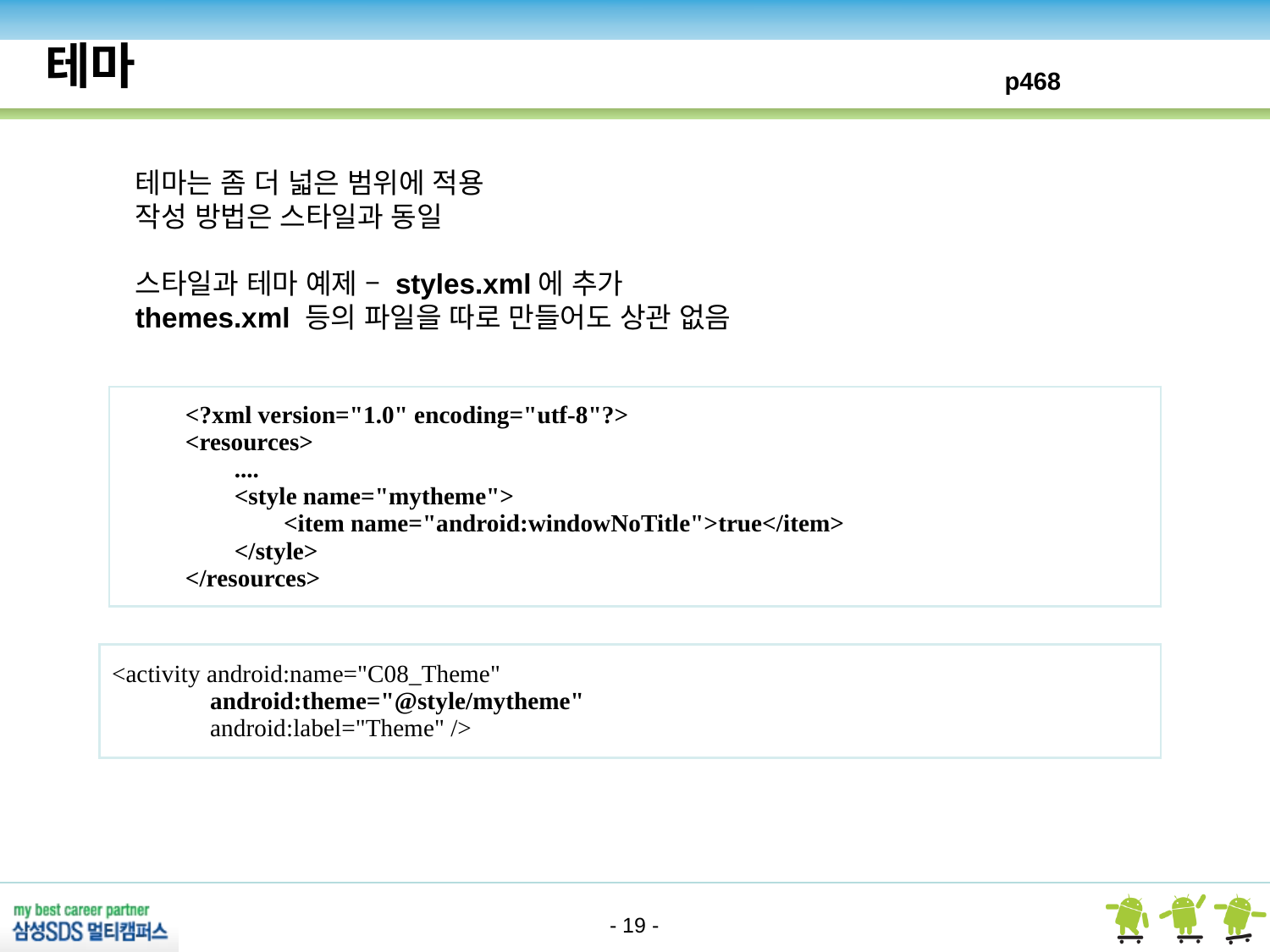

테마
p468
테마는 좀 더 넓은 범위에 적용
작성 방법은 스타일과 동일

스타일과 테마 예제 – styles.xml에 추가
themes.xml 등의 파일을 따로 만들어도 상관 없음
| <?xml version="1.0" encoding="utf-8"?> <resources> .... <style name="mytheme"> <item name="android:windowNoTitle">true</item> </style> </resources> |
| --- |
| <activity android:name="C08\_Theme" android:theme="@style/mytheme" android:label="Theme" /> |
| --- |
- 19 -